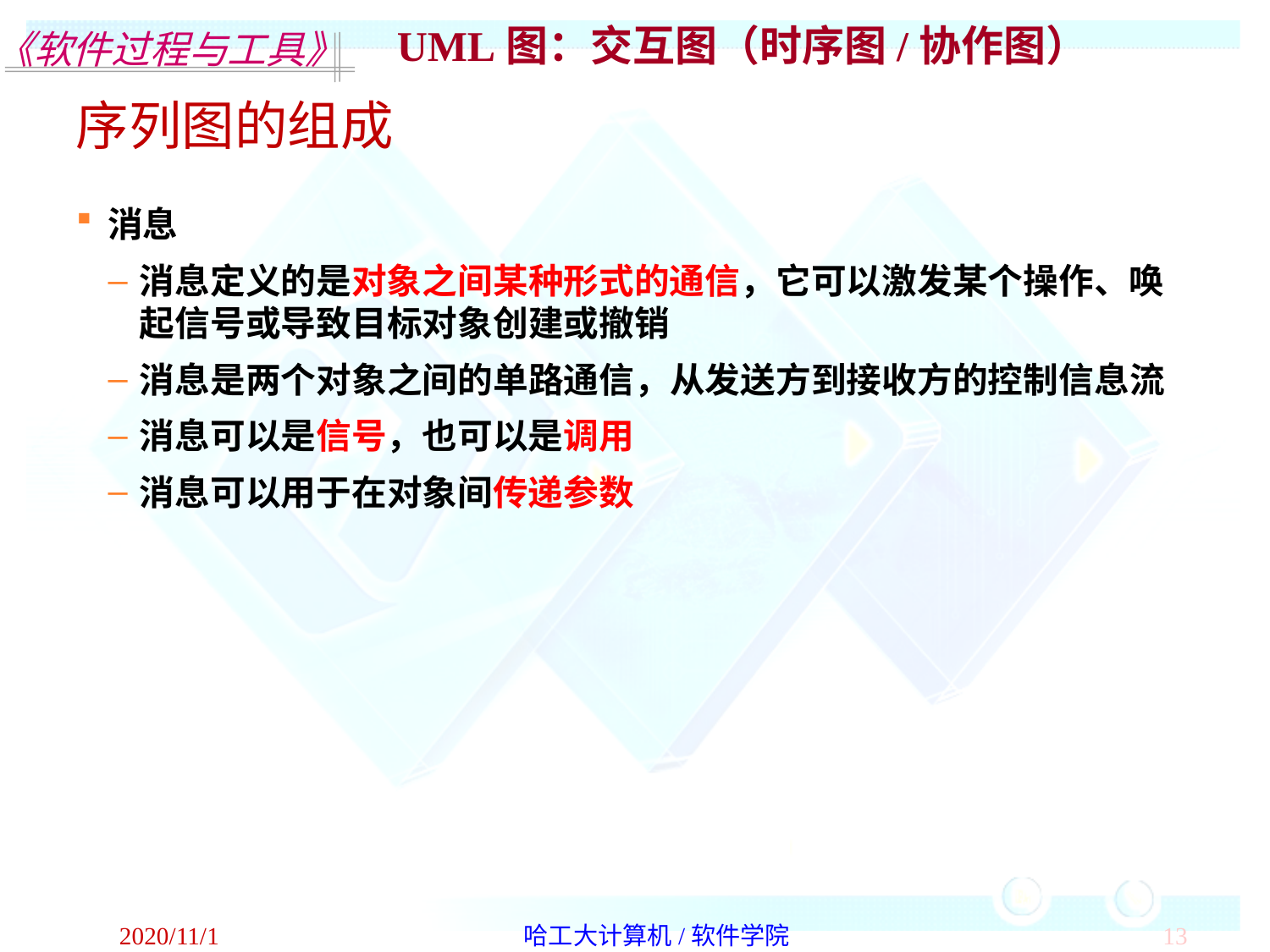

UML图：交互图（时序图/协作图）
序列图的组成
消息
消息定义的是对象之间某种形式的通信，它可以激发某个操作、唤起信号或导致目标对象创建或撤销
消息是两个对象之间的单路通信，从发送方到接收方的控制信息流
消息可以是信号，也可以是调用
消息可以用于在对象间传递参数